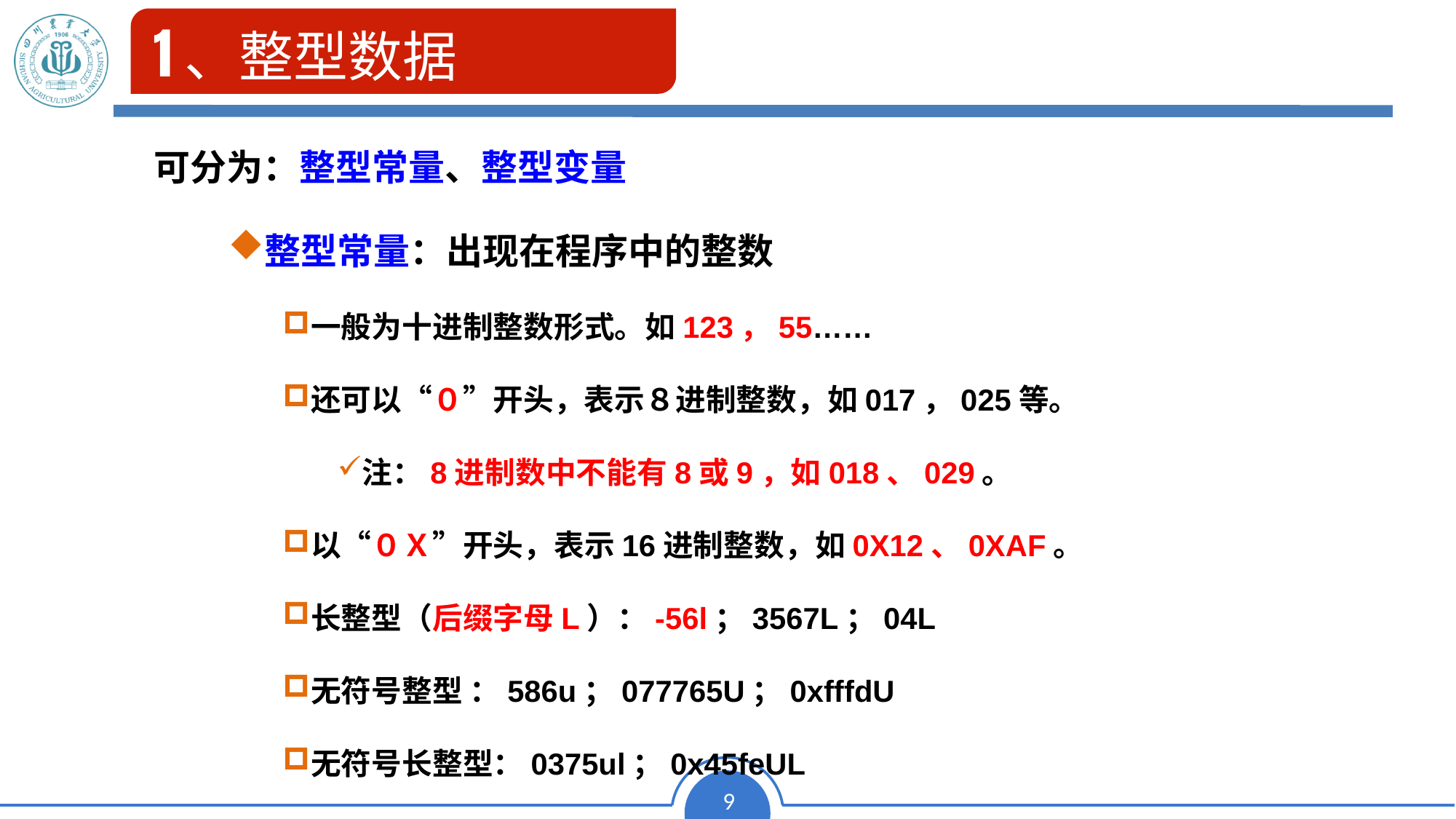

1、整型数据
可分为：整型常量、整型变量
整型常量：出现在程序中的整数
一般为十进制整数形式。如123，55……
还可以“０”开头，表示８进制整数，如017，025等。
注：8进制数中不能有8或9，如018、029。
以“０Ｘ”开头，表示16进制整数，如0X12、0XAF。
长整型（后缀字母L）：-56l；3567L；04L
无符号整型 ：586u；077765U；0xfffdU
无符号长整型：0375ul；0x45feUL